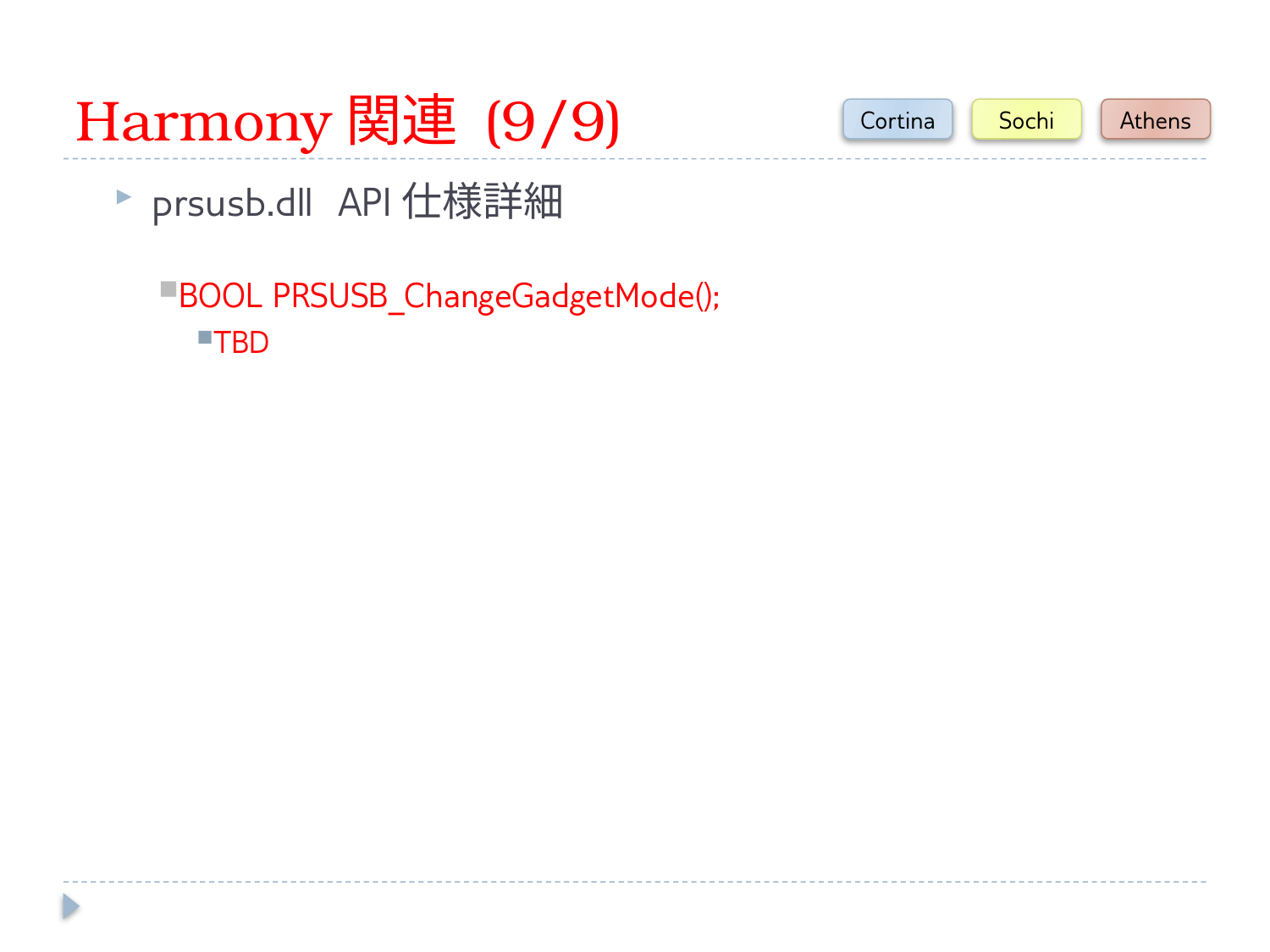

# Harmony関連 (9/9)
Cortina
Sochi
Athens
prsusb.dll  API仕様詳細

BOOL PRSUSB_ChangeGadgetMode();
TBD